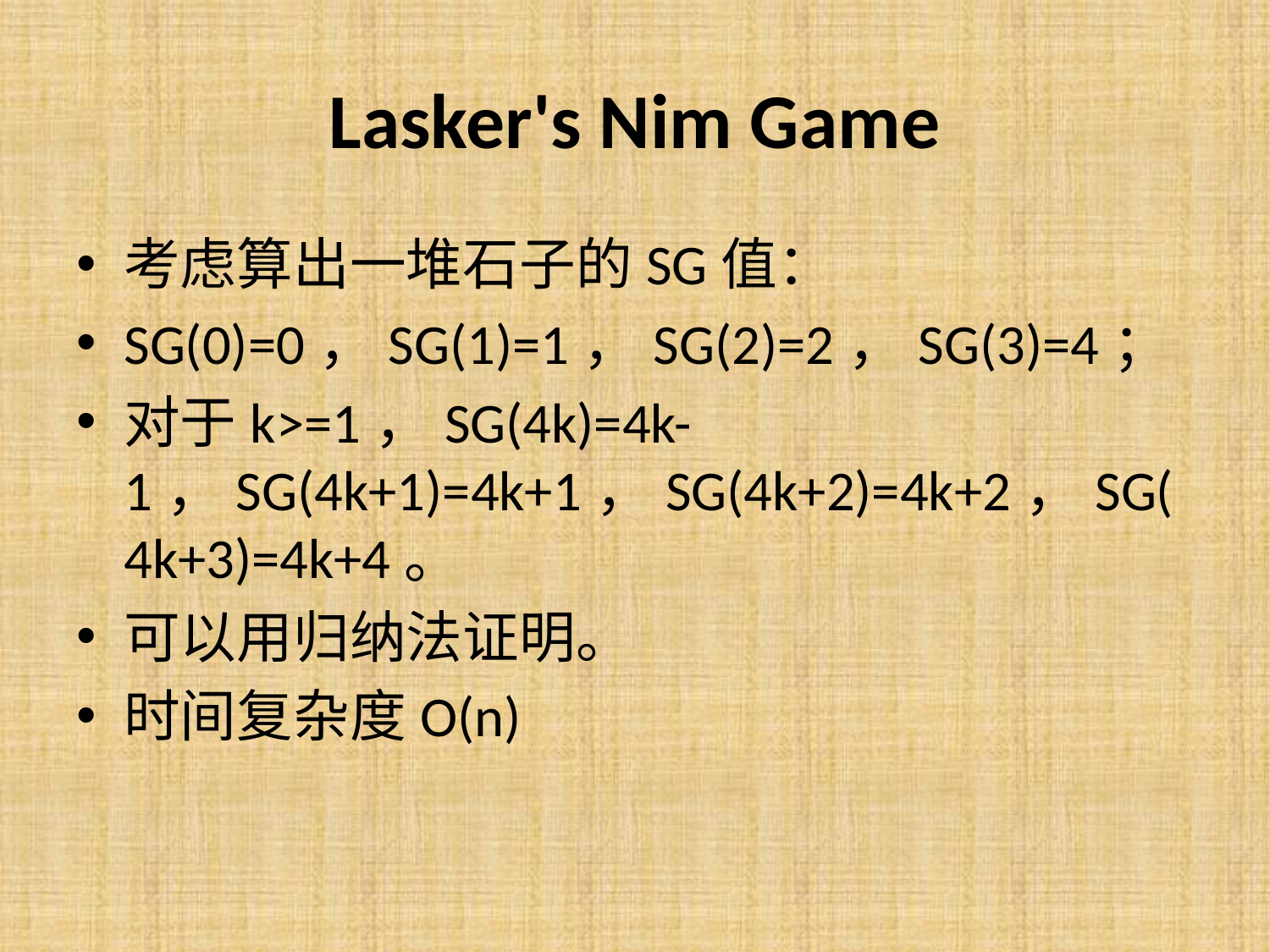

# Lasker's Nim Game
考虑算出一堆石子的SG值：
SG(0)=0，SG(1)=1，SG(2)=2，SG(3)=4；
对于k>=1，SG(4k)=4k-1，SG(4k+1)=4k+1，SG(4k+2)=4k+2，SG(4k+3)=4k+4。
可以用归纳法证明。
时间复杂度O(n)